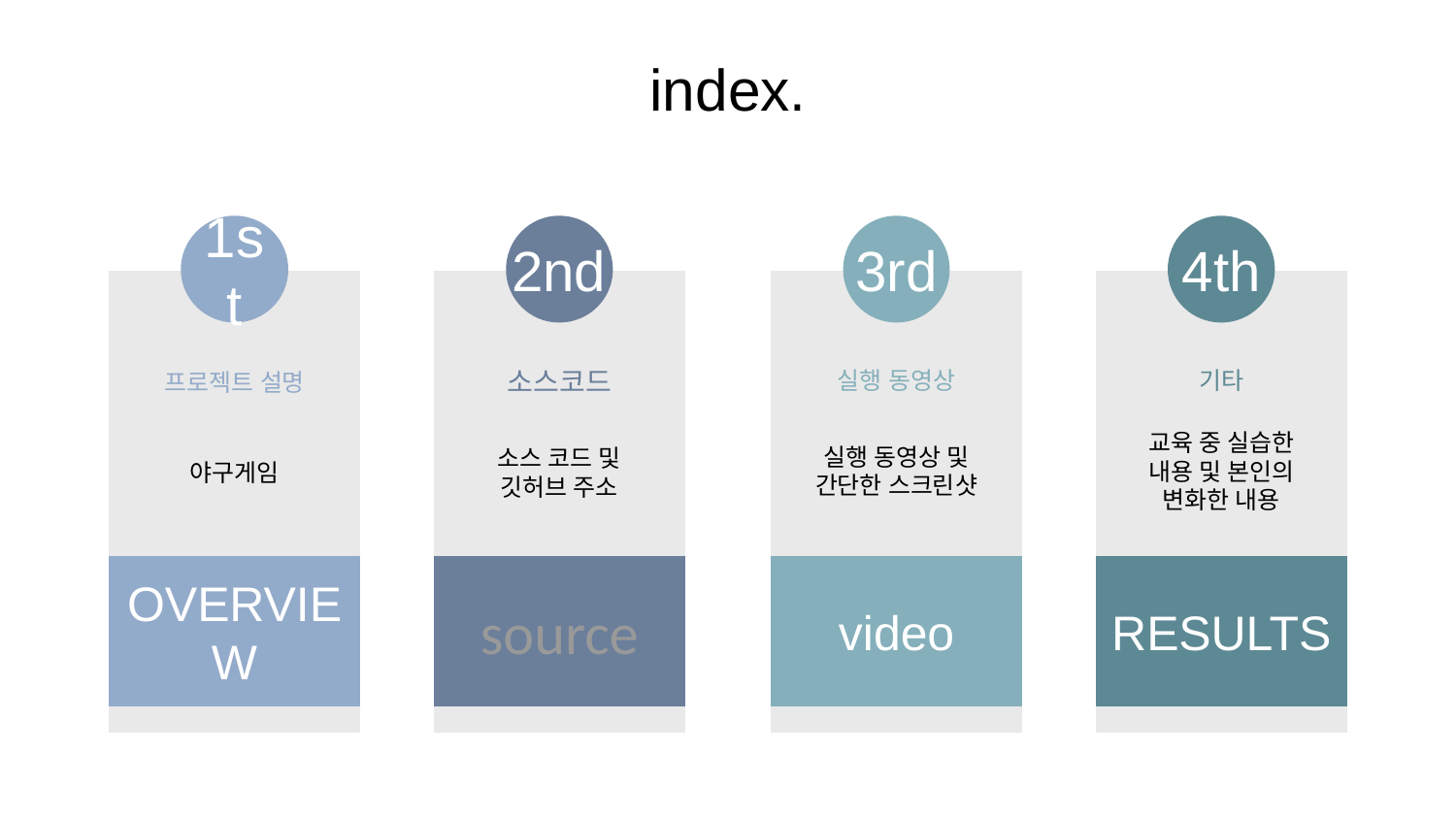

# index.

1st
2nd
3rd
4th

실행 동영상
기타
프로젝트 설명
소스코드
실행 동영상 및 간단한 스크린샷
교육 중 실습한 내용 및 본인의 변화한 내용
야구게임
소스 코드 및 깃허브 주소
OVERVIEW
source
video
RESULTS